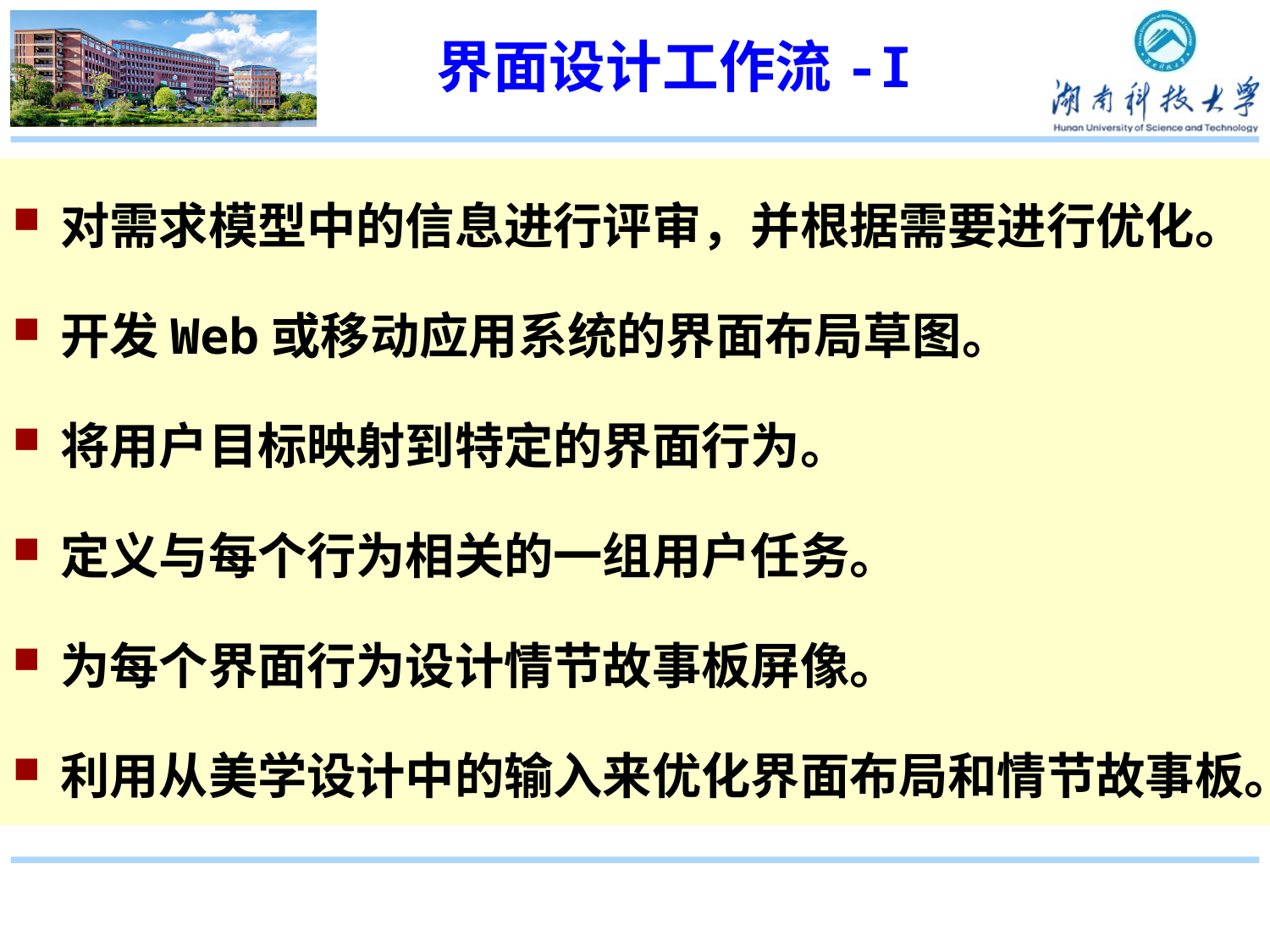

# 界面设计工作流-I
对需求模型中的信息进行评审，并根据需要进行优化。
开发Web或移动应用系统的界面布局草图。
将用户目标映射到特定的界面行为。
定义与每个行为相关的一组用户任务。
为每个界面行为设计情节故事板屏像。
利用从美学设计中的输入来优化界面布局和情节故事板。
25